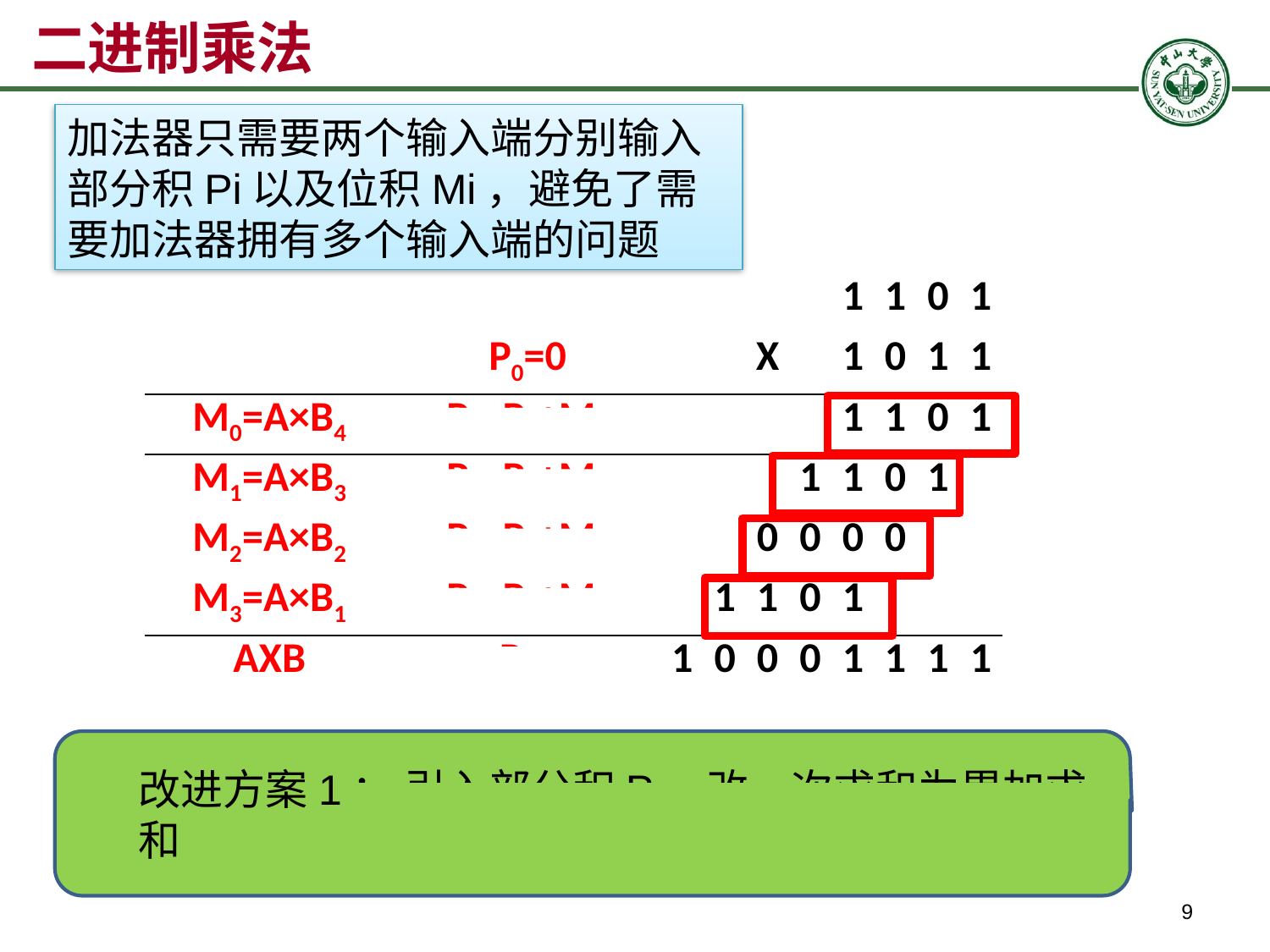

# 二进制乘法
加法器只需要两个输入端分别输入部分积Pi以及位积Mi，避免了需要加法器拥有多个输入端的问题
|  |  |  |  |  |  | 1 | 1 | 0 | 1 |
| --- | --- | --- | --- | --- | --- | --- | --- | --- | --- |
|  | P0=0 |  |  | X |  | 1 | 0 | 1 | 1 |
| M0=A×B4 | P1=P0+M0 |  |  |  |  | 1 | 1 | 0 | 1 |
| M1=A×B3 | P2=P1+M1 |  |  |  | 1 | 1 | 0 | 1 |  |
| M2=A×B2 | P3=P2+M2 |  |  | 0 | 0 | 0 | 0 |  |  |
| M3=A×B1 | P4=P3+M3 |  | 1 | 1 | 0 | 1 |  |  |  |
| AXB | P4= | 1 | 0 | 0 | 0 | 1 | 1 | 1 | 1 |

改进方案1： 引入部分积P，改一次求和为累加求和